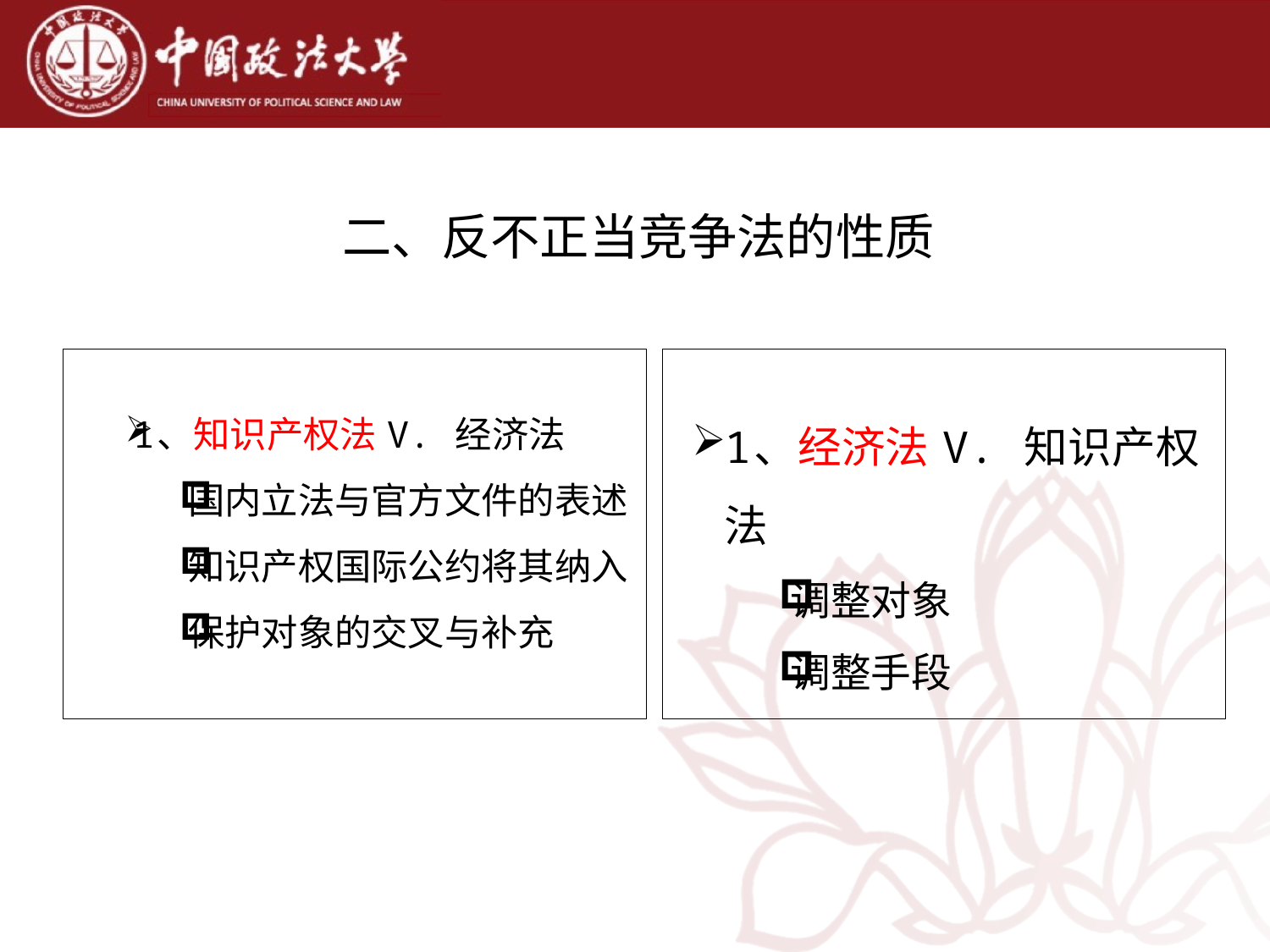

二、反不正当竞争法的性质

1、知识产权法 V. 经济法
国内立法与官方文件的表述
知识产权国际公约将其纳入
保护对象的交叉与补充

1、经济法 V. 知识产权法
调整对象
调整手段